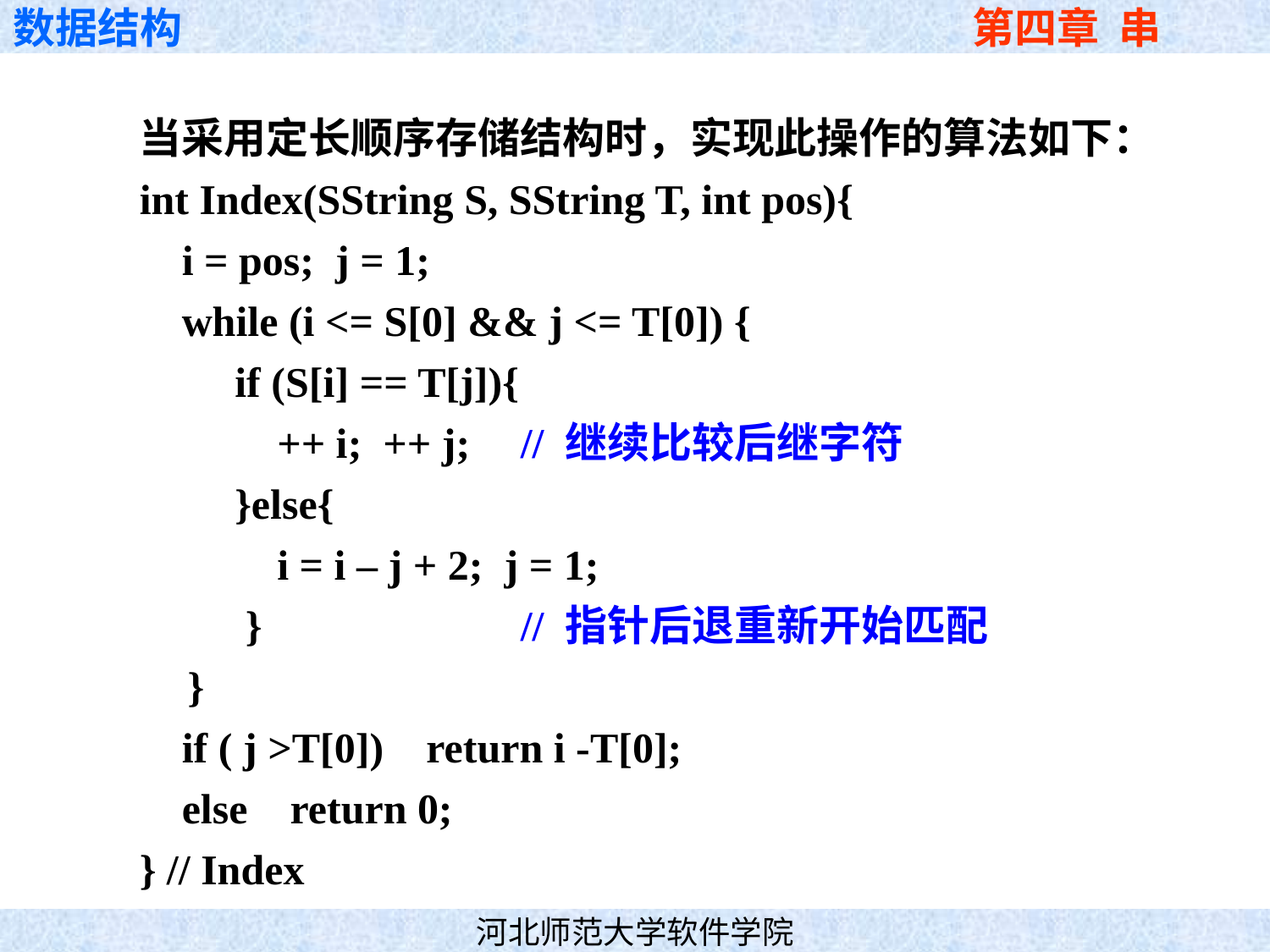

当采用定长顺序存储结构时，实现此操作的算法如下：
int Index(SString S, SString T, int pos){
    i = pos;  j = 1;
    while (i <= S[0] && j <= T[0]) {
         if (S[i] == T[j]){
             ++ i;  ++ j; 	// 继续比较后继字符
         }else{
	 i = i – j + 2;  j = 1;
          } 		// 指针后退重新开始匹配
    }
    if ( j >T[0])    return i -T[0];
    else    return 0;
} // Index